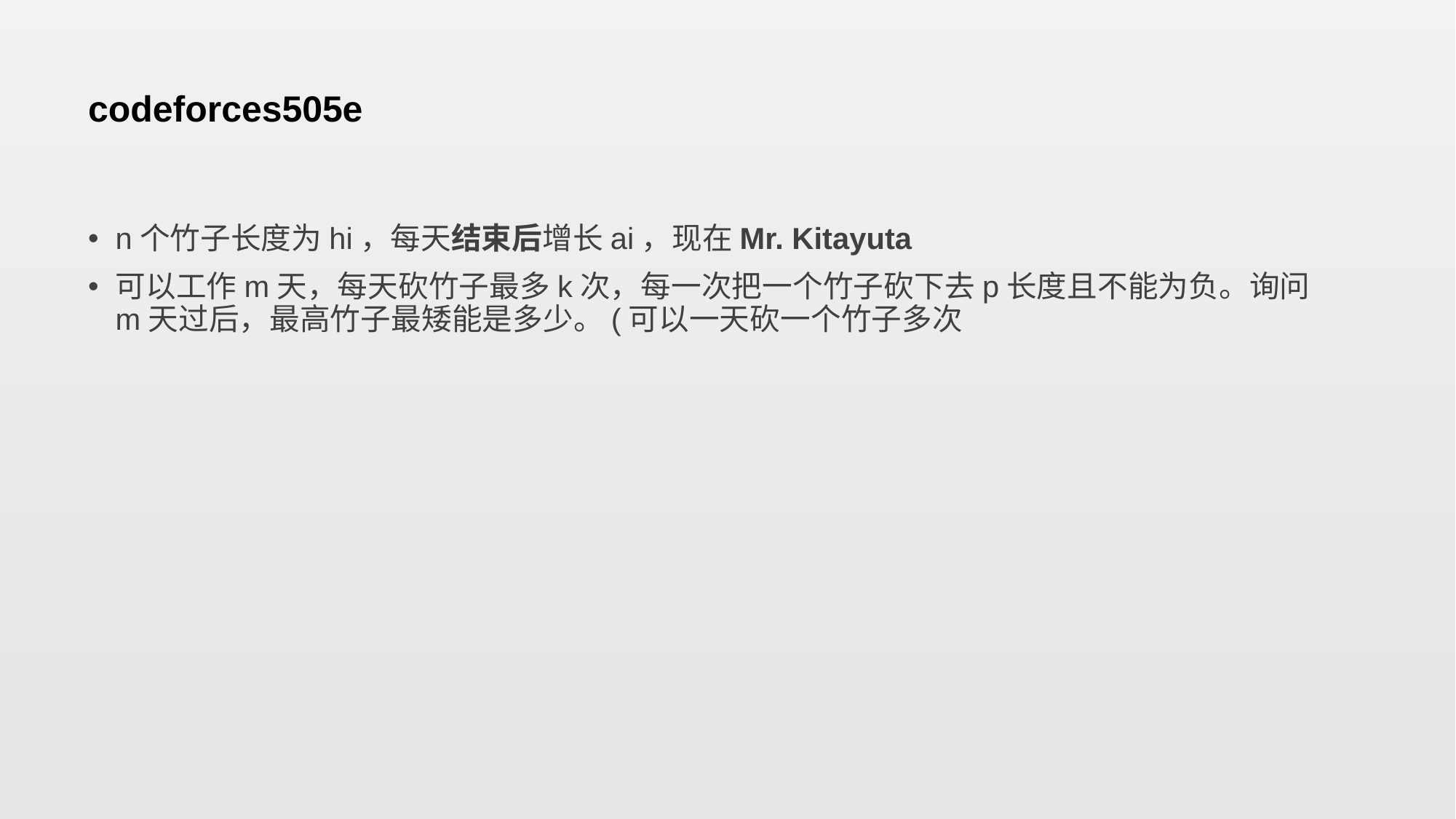

# codeforces505e
n个竹子长度为hi，每天结束后增长ai，现在Mr. Kitayuta
可以工作m天，每天砍竹子最多k次，每一次把一个竹子砍下去p长度且不能为负。询问m天过后，最高竹子最矮能是多少。(可以一天砍一个竹子多次